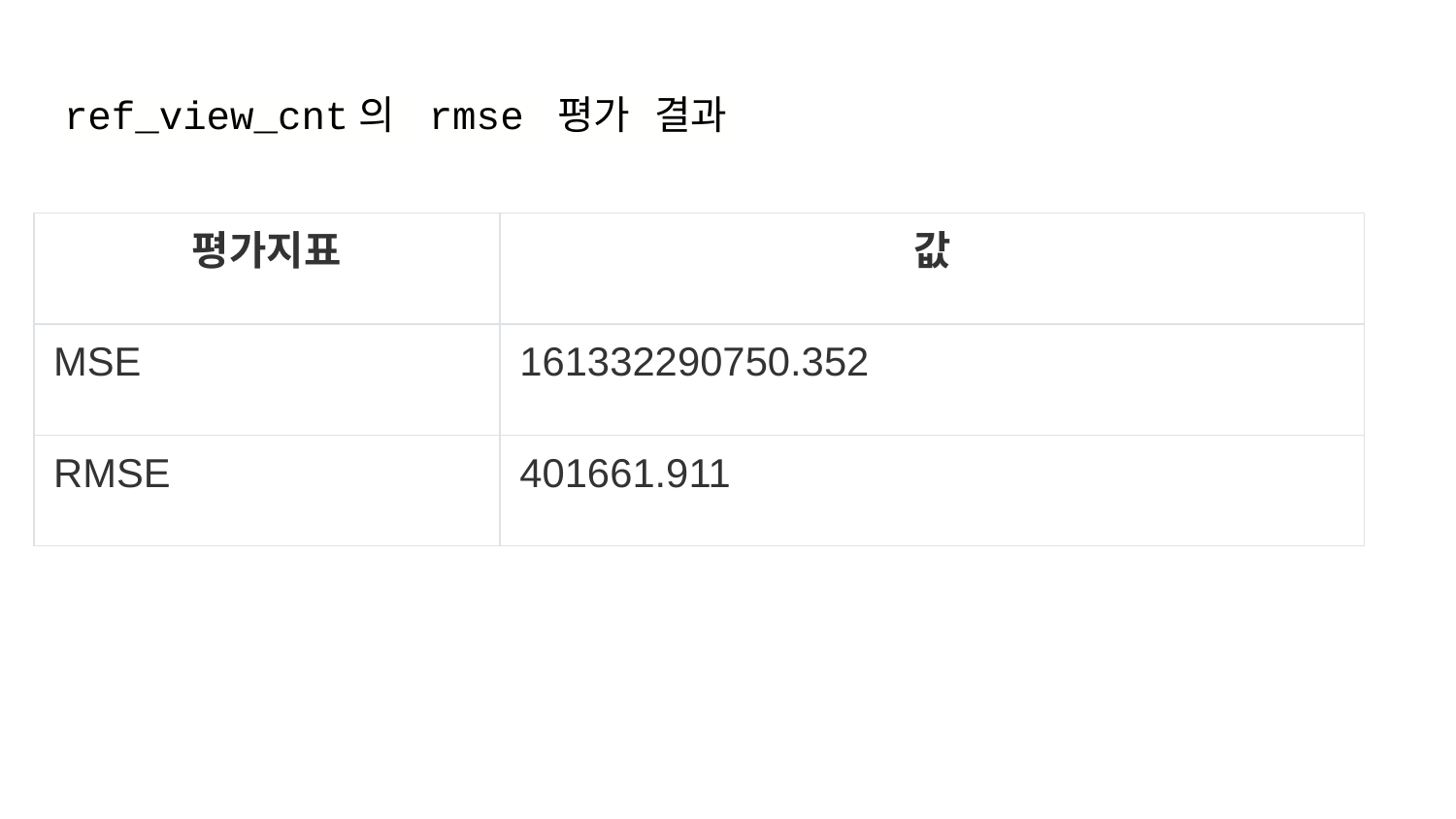

# ref_view_cnt의 rmse 평가 결과
| 평가지표 | 값 |
| --- | --- |
| MSE | 161332290750.352 |
| RMSE | 401661.911 |